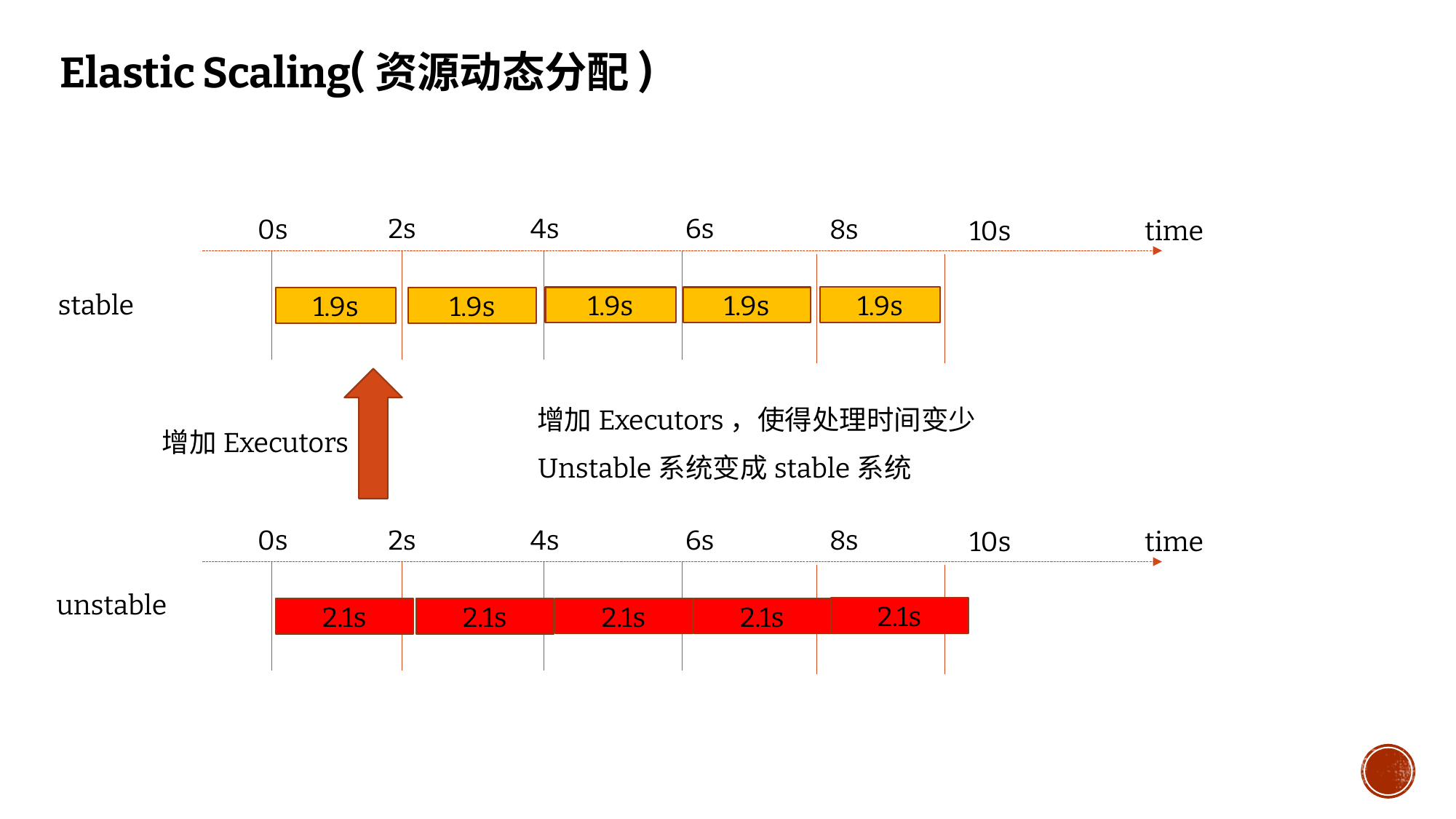

Elastic Scaling(资源动态分配)
2s
4s
6s
0s
8s
10s
time
stable
1.9s
1.9s
1.9s
1.9s
1.9s

增加Executors，使得处理时间变少
增加Executors
Unstable系统变成stable系统
2s
4s
6s
0s
8s
10s
time
unstable
2.1s
2.1s
2.1s
2.1s
2.1s